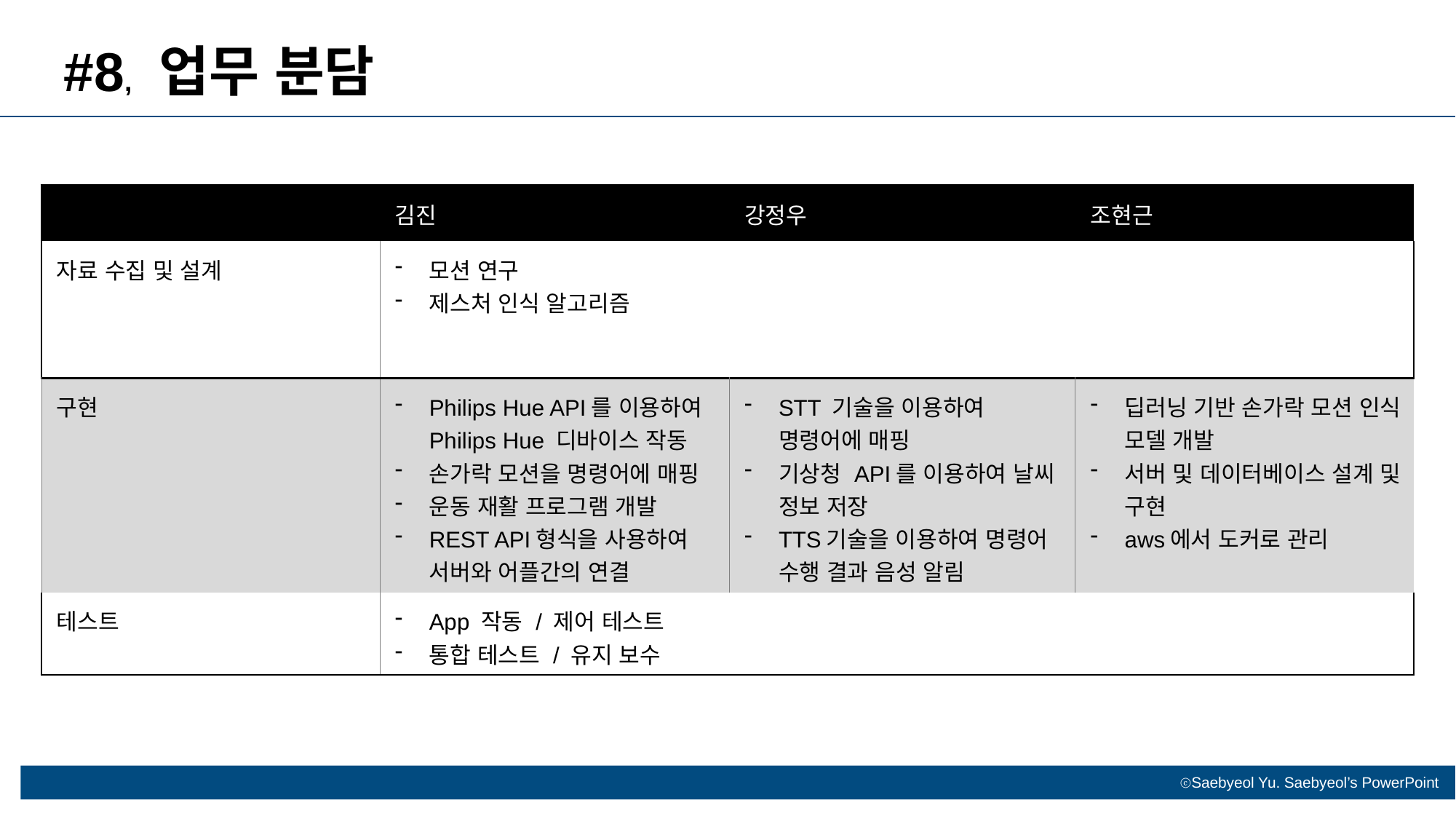

#8,
업무 분담
|  | 김진 | 강정우 | 조현근 |
| --- | --- | --- | --- |
| 자료 수집 및 설계 | 모션 연구 제스처 인식 알고리즘 |  |  |
| 구현 | Philips Hue API를 이용하여Philips Hue 디바이스 작동 손가락 모션을 명령어에 매핑 운동 재활 프로그램 개발 REST API형식을 사용하여 서버와 어플간의 연결  UI디자인 | STT 기술을 이용하여 명령어에 매핑 기상청 API를 이용하여 날씨 정보 저장 TTS기술을 이용하여 명령어 수행 결과 음성 알림 언어 재활 프로그램 개발 | 딥러닝 기반 손가락 모션 인식 모델 개발 서버 및 데이터베이스 설계 및 구현 aws에서 도커로 관리 |
| 테스트 | App 작동 / 제어 테스트 통합 테스트 / 유지 보수 |  |  |